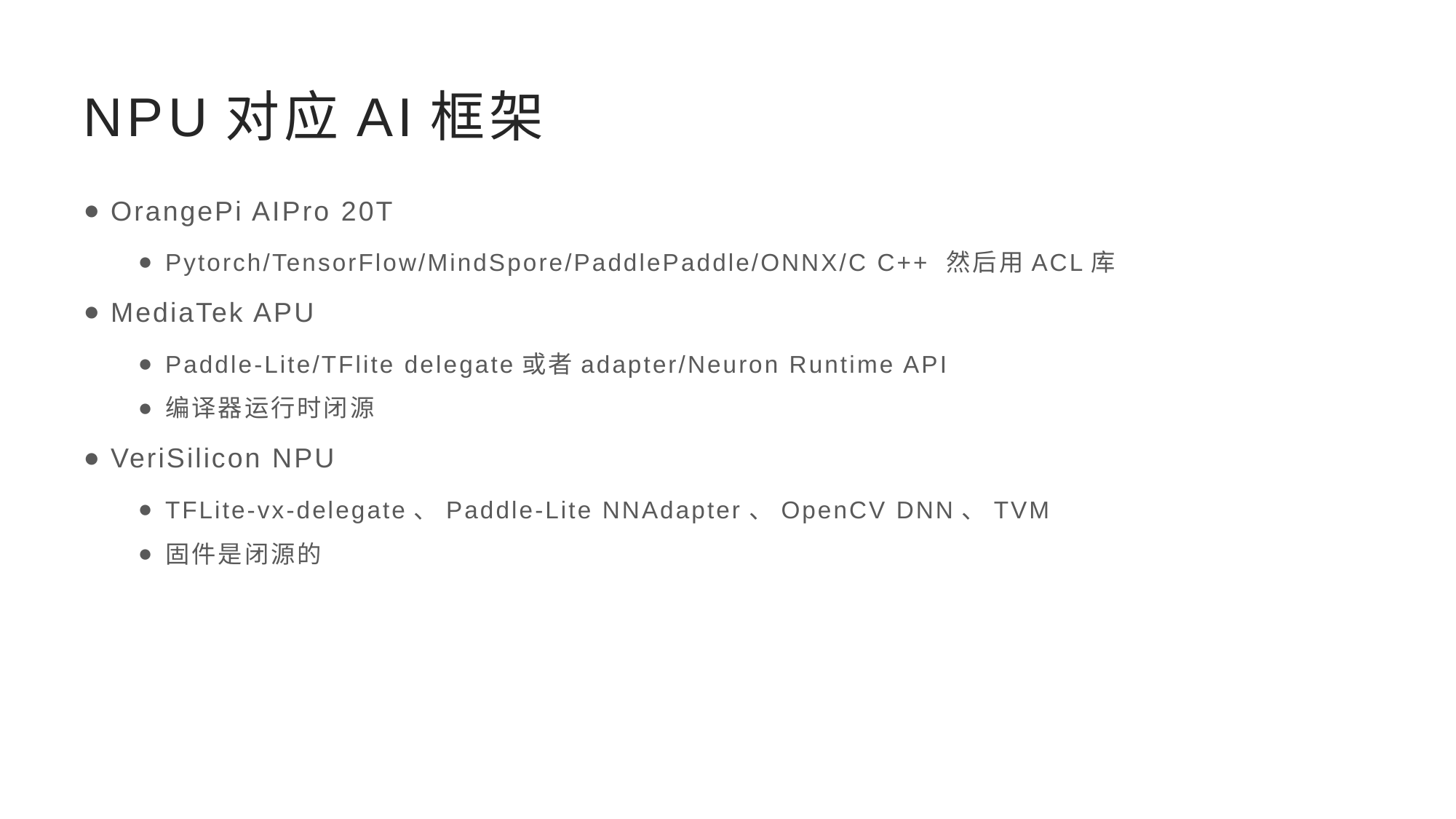

# NPU对应AI框架
OrangePi AIPro 20T
Pytorch/TensorFlow/MindSpore/PaddlePaddle/ONNX/C C++ 然后用ACL库
MediaTek APU
Paddle-Lite/TFlite delegate或者adapter/Neuron Runtime API
编译器运行时闭源
VeriSilicon NPU
TFLite-vx-delegate、Paddle-Lite NNAdapter、OpenCV DNN、TVM
固件是闭源的